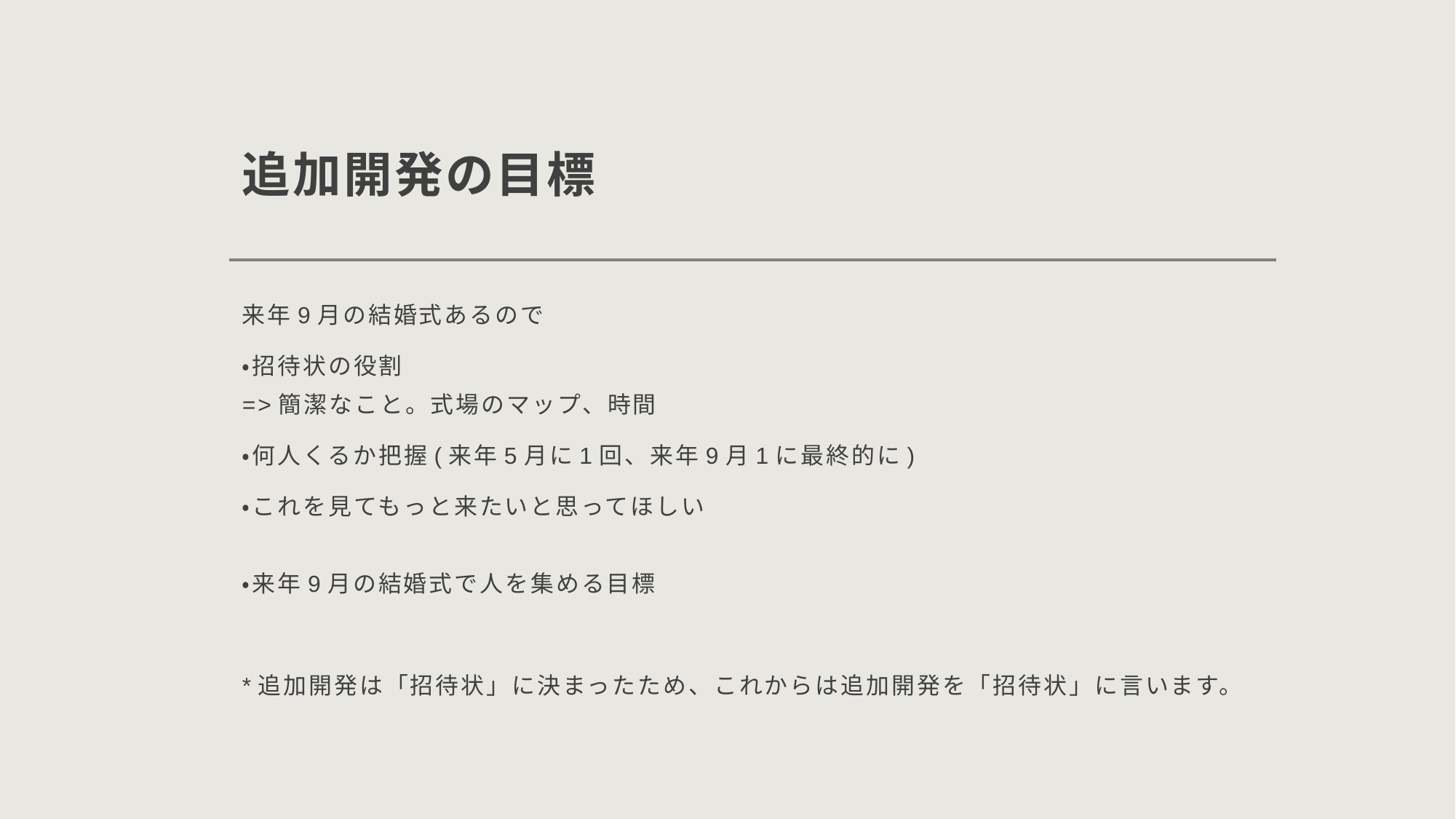

# 追加開発の目標
来年9月の結婚式あるので
・招待状の役割
=>簡潔なこと。式場のマップ、時間
・何人くるか把握(来年5月に1回、来年9月1に最終的に)
・これを見てもっと来たいと思ってほしい
・来年9月の結婚式で人を集める目標

*追加開発は「招待状」に決まったため、これからは追加開発を「招待状」に言います。